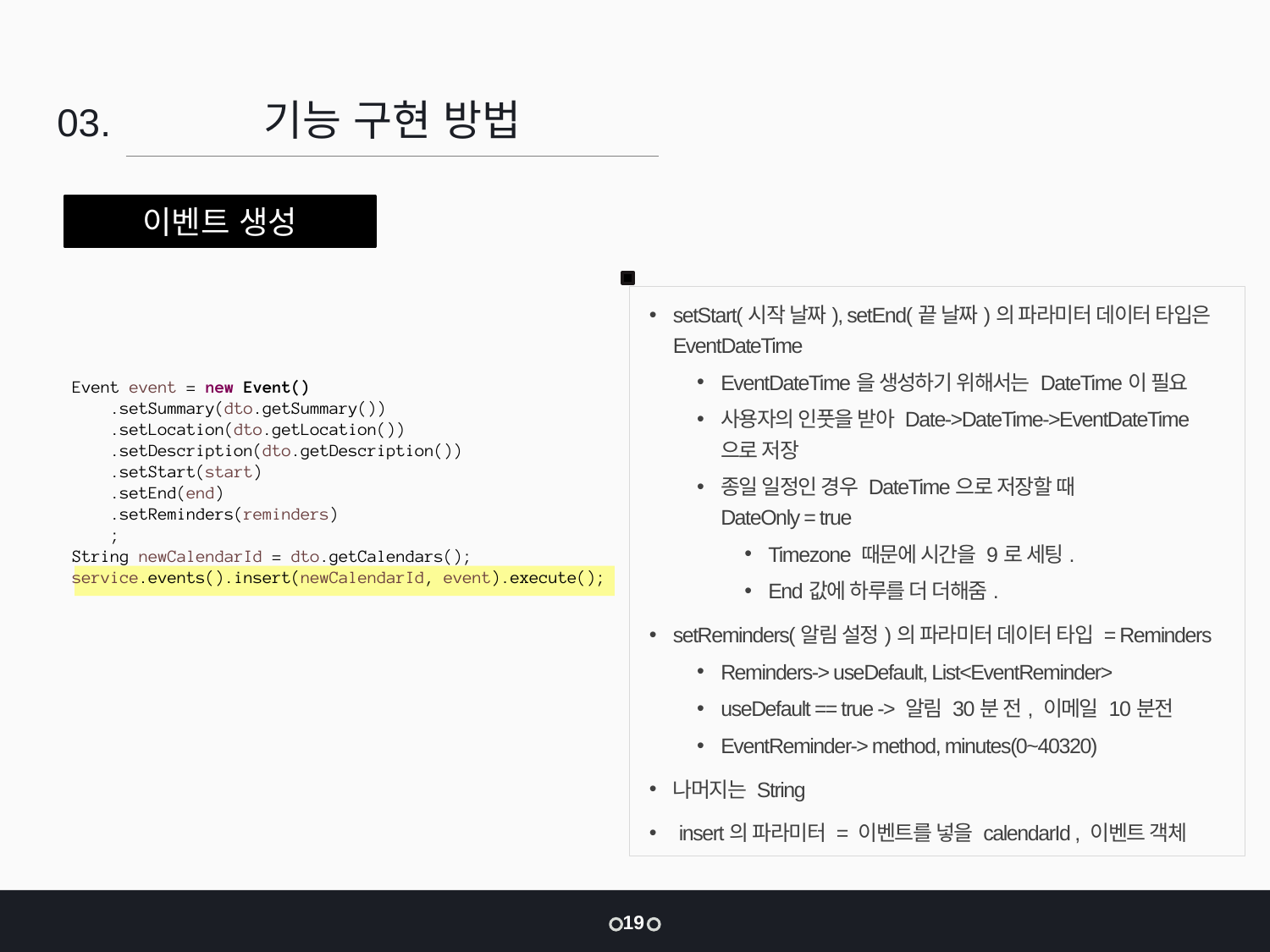

기능 구현 방법
03.
이벤트 생성

setStart(시작 날짜), setEnd(끝 날짜)의 파라미터 데이터 타입은 EventDateTime
EventDateTime을 생성하기 위해서는 DateTime이 필요
사용자의 인풋을 받아 Date->DateTime->EventDateTime으로 저장
종일 일정인 경우 DateTime으로 저장할 때
DateOnly = true
Timezone 때문에 시간을 9로 세팅.
End값에 하루를 더 더해줌.
setReminders(알림 설정)의 파라미터 데이터 타입 = Reminders
Reminders-> useDefault, List<EventReminder>
useDefault == true -> 알림 30분 전, 이메일 10분전
EventReminder-> method, minutes(0~40320)
나머지는 String
 insert의 파라미터 = 이벤트를 넣을 calendarId , 이벤트 객체
Event event = new Event()
    .setSummary(dto.getSummary())
    .setLocation(dto.getLocation())
    .setDescription(dto.getDescription())
    .setStart(start)
    .setEnd(end)
    .setReminders(reminders)
    ;
String newCalendarId = dto.getCalendars();
service.events().insert(newCalendarId, event).execute();

19